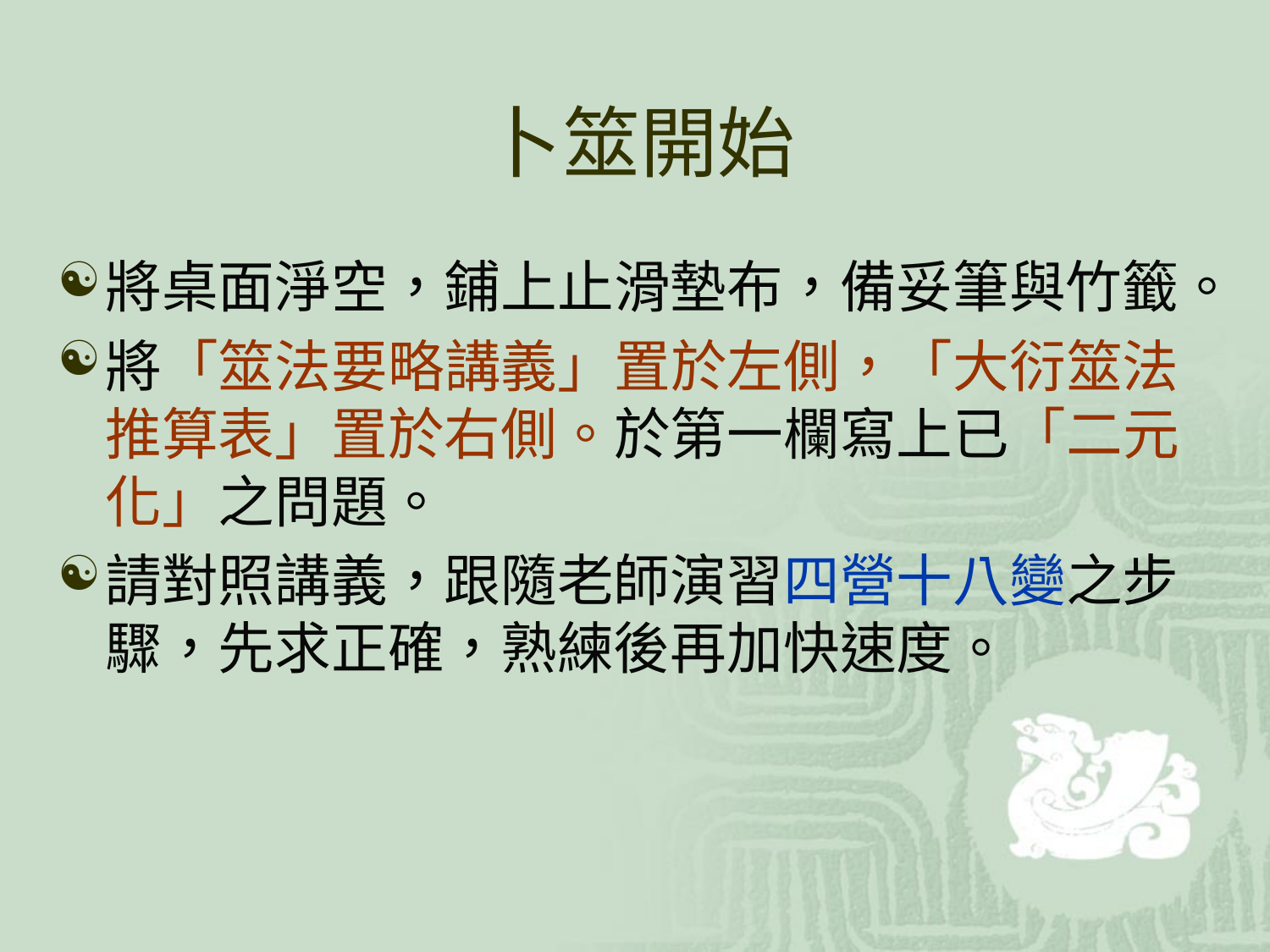

# 卜筮開始

將桌面淨空，鋪上止滑墊布，備妥筆與竹籤。
將「筮法要略講義」置於左側，「大衍筮法推算表」置於右側。於第一欄寫上已「二元化」之問題。
請對照講義，跟隨老師演習四營十八變之步驟，先求正確，熟練後再加快速度。